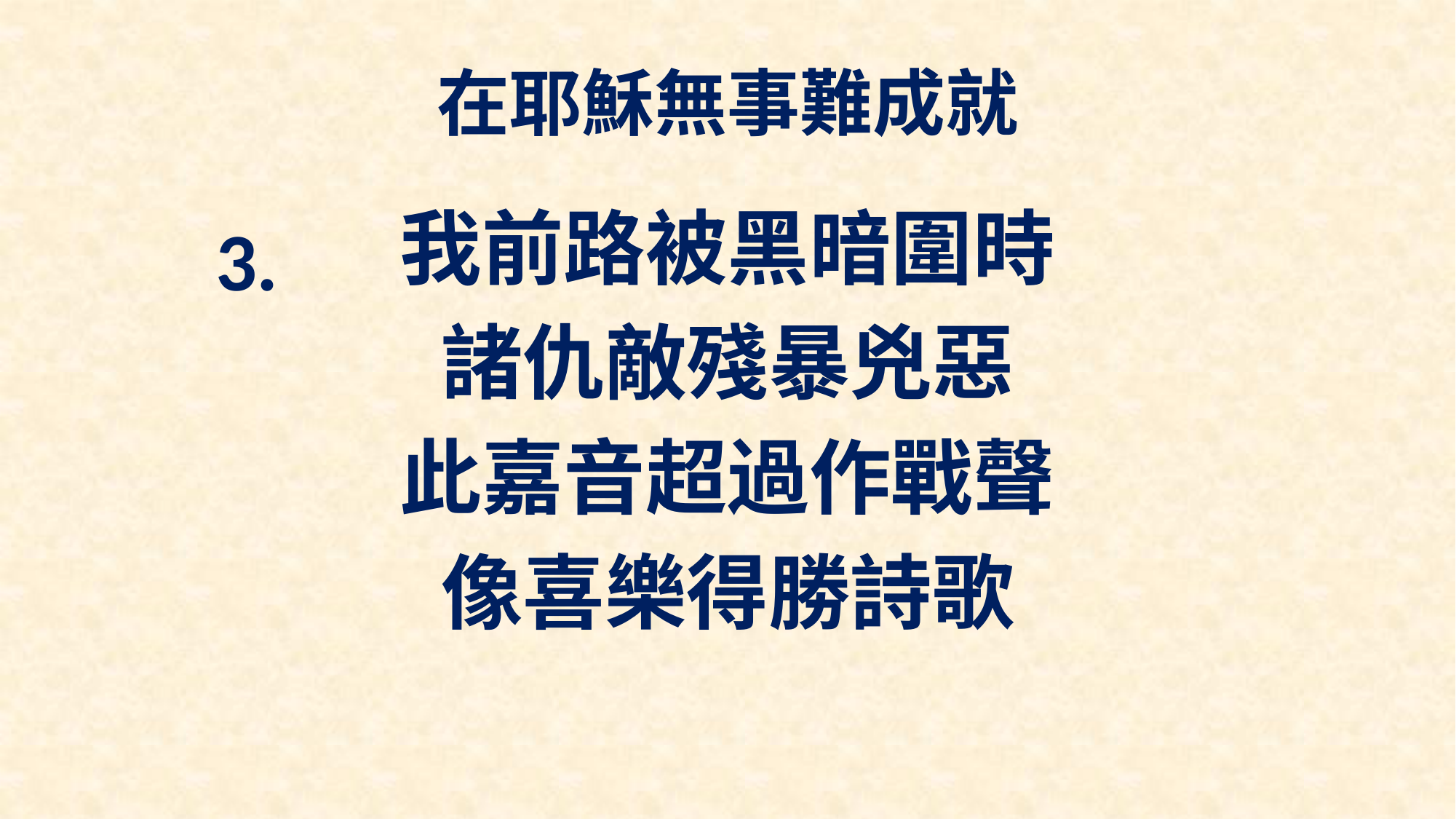

# 在耶穌無事難成就
我前路被黑暗圍時
諸仇敵殘暴兇惡
此嘉音超過作戰聲
像喜樂得勝詩歌
3.